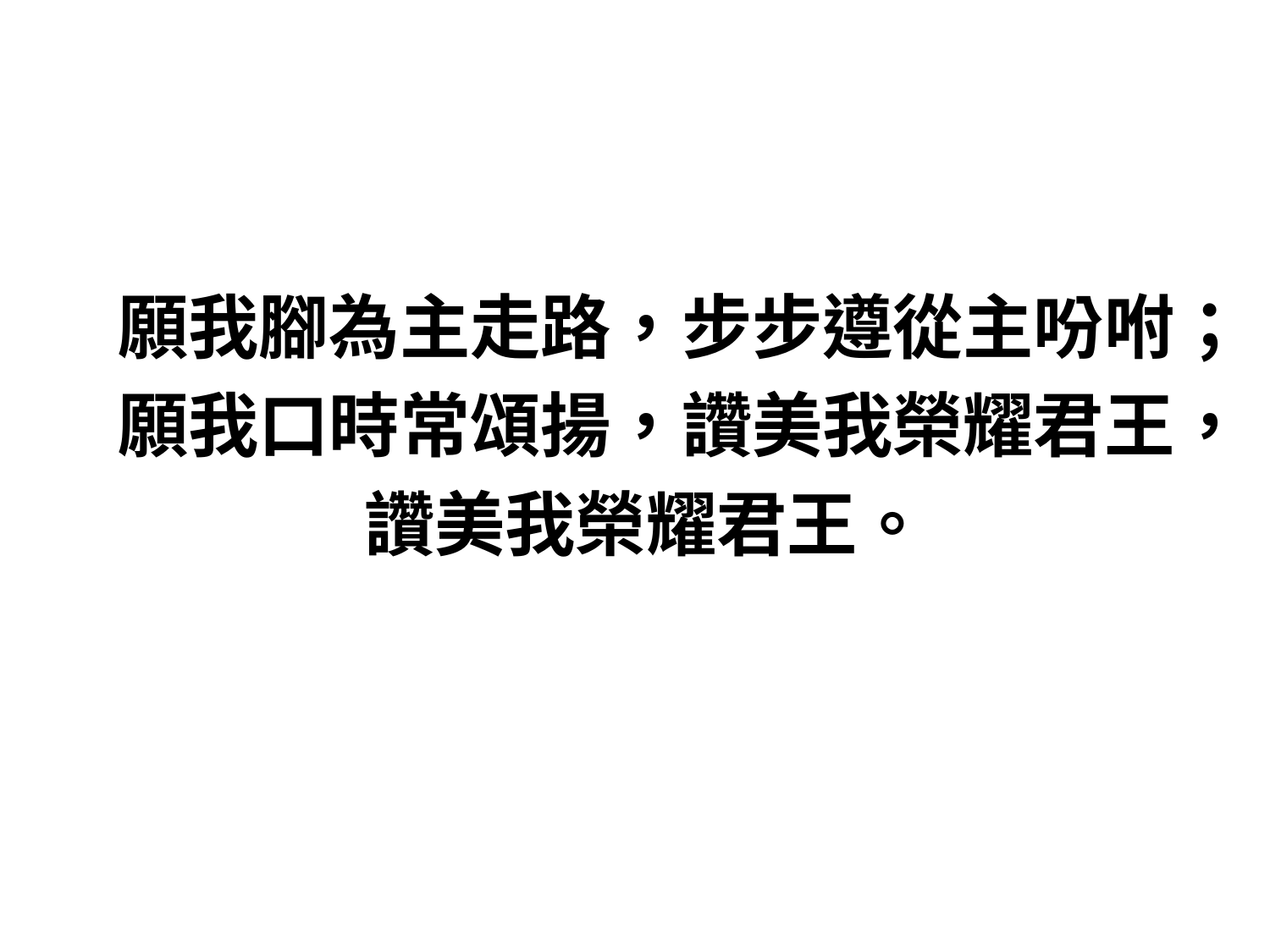

#
願我腳為主走路，步步遵從主吩咐；
願我口時常頌揚，讚美我榮耀君王，
讚美我榮耀君王。